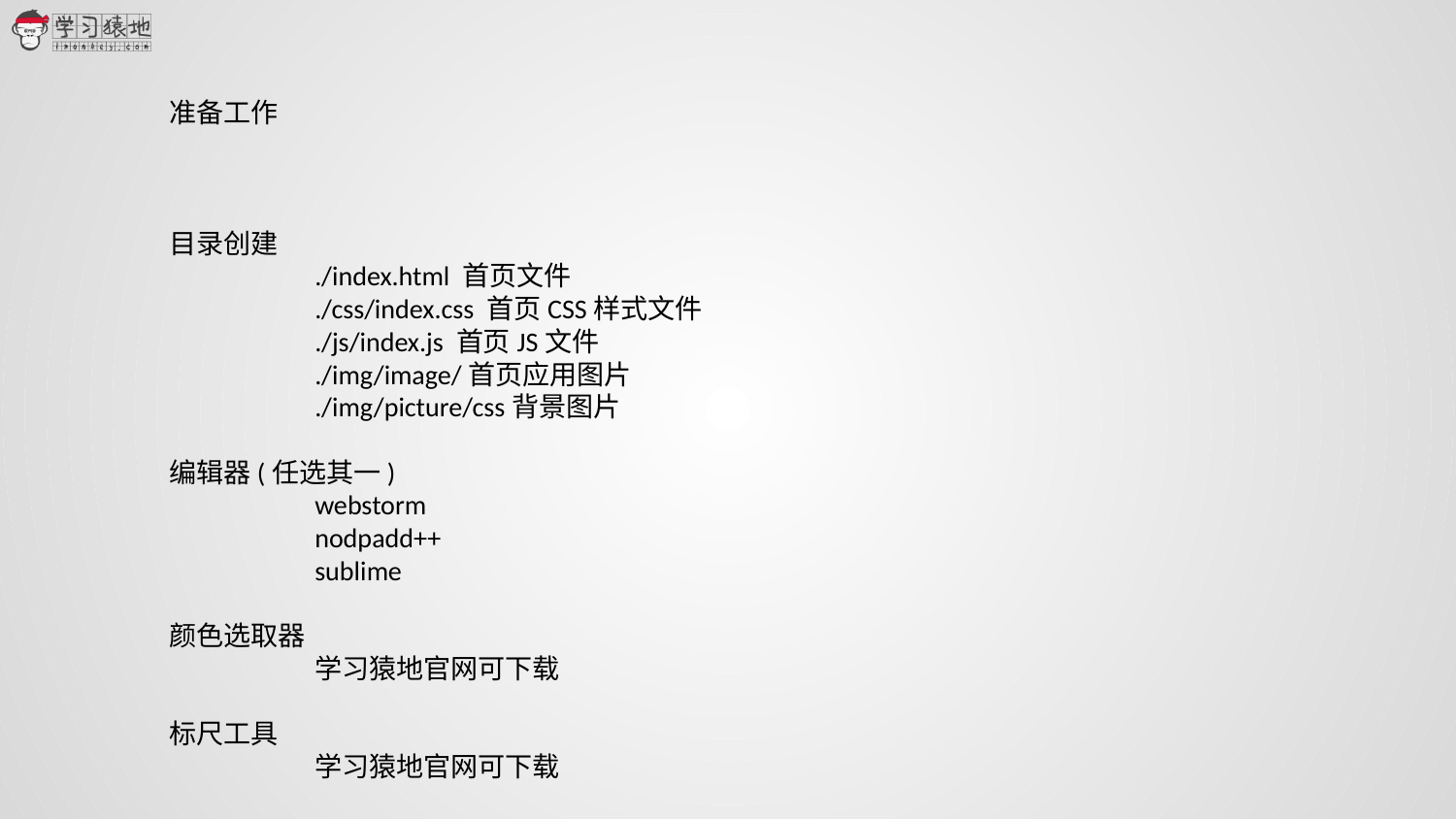

准备工作

目录创建
	./index.html 首页文件
	./css/index.css 首页CSS样式文件
	./js/index.js 首页JS文件
	./img/image/首页应用图片
	./img/picture/css背景图片

编辑器(任选其一)
	webstorm
	nodpadd++
	sublime

颜色选取器
	学习猿地官网可下载

标尺工具
	学习猿地官网可下载